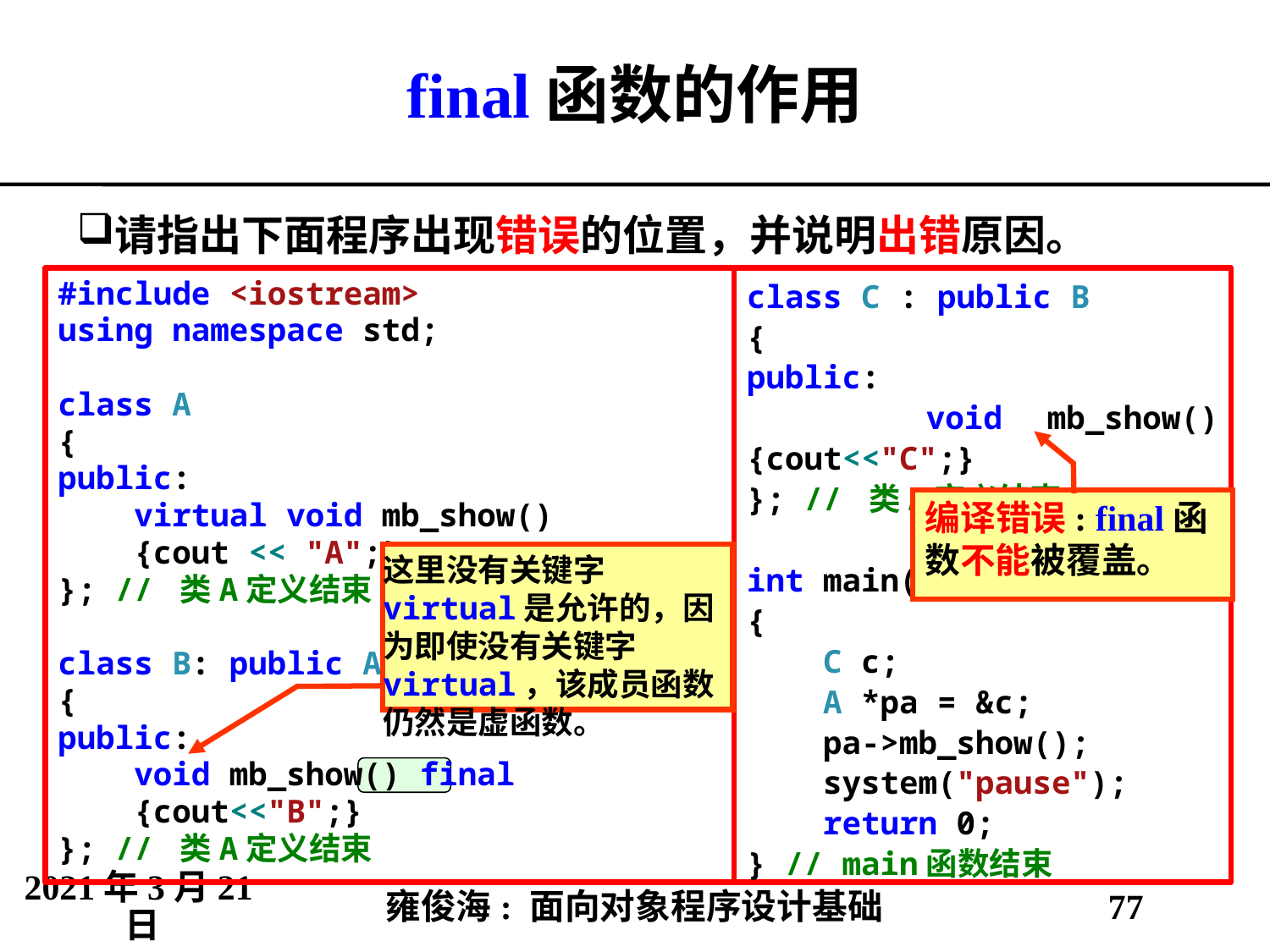

# final函数的作用

请指出下面程序出现错误的位置，并说明出错原因。
#include <iostream>
using namespace std;

class A
{
public:
    virtual void mb_show()
    {cout << "A";}
}; // 类A定义结束

class B: public A
{
public:
    void mb_show() final
    {cout<<"B";}
}; // 类A定义结束
class C : public B
{
public:
    void mb_show(){cout<<"C";}
}; // 类A定义结束

int main()
{
    C c;
    A *pa = &c;
    pa->mb_show();
    system("pause");
    return 0;
} // main函数结束
编译错误: final函数不能被覆盖。
这里没有关键字virtual是允许的，因为即使没有关键字virtual，该成员函数仍然是虚函数。

2021年3月21日
雍俊海: 面向对象程序设计基础
77